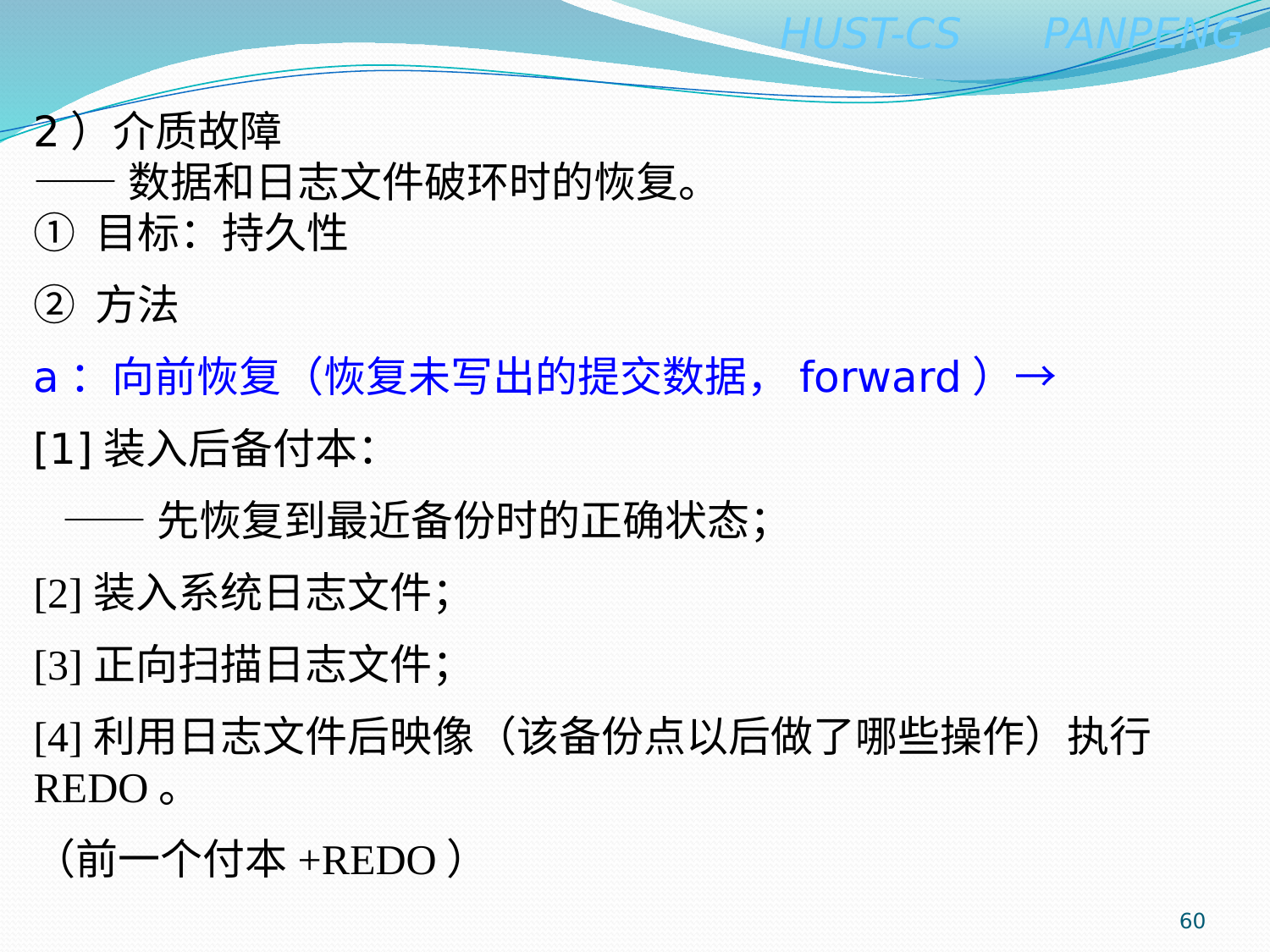

2）介质故障
——数据和日志文件破环时的恢复。
① 目标：持久性
② 方法
a：向前恢复（恢复未写出的提交数据，forward）→
[1]装入后备付本：
   ——先恢复到最近备份时的正确状态；
[2]装入系统日志文件；
[3]正向扫描日志文件；
[4]利用日志文件后映像（该备份点以后做了哪些操作）执行REDO。
（前一个付本+REDO）
60